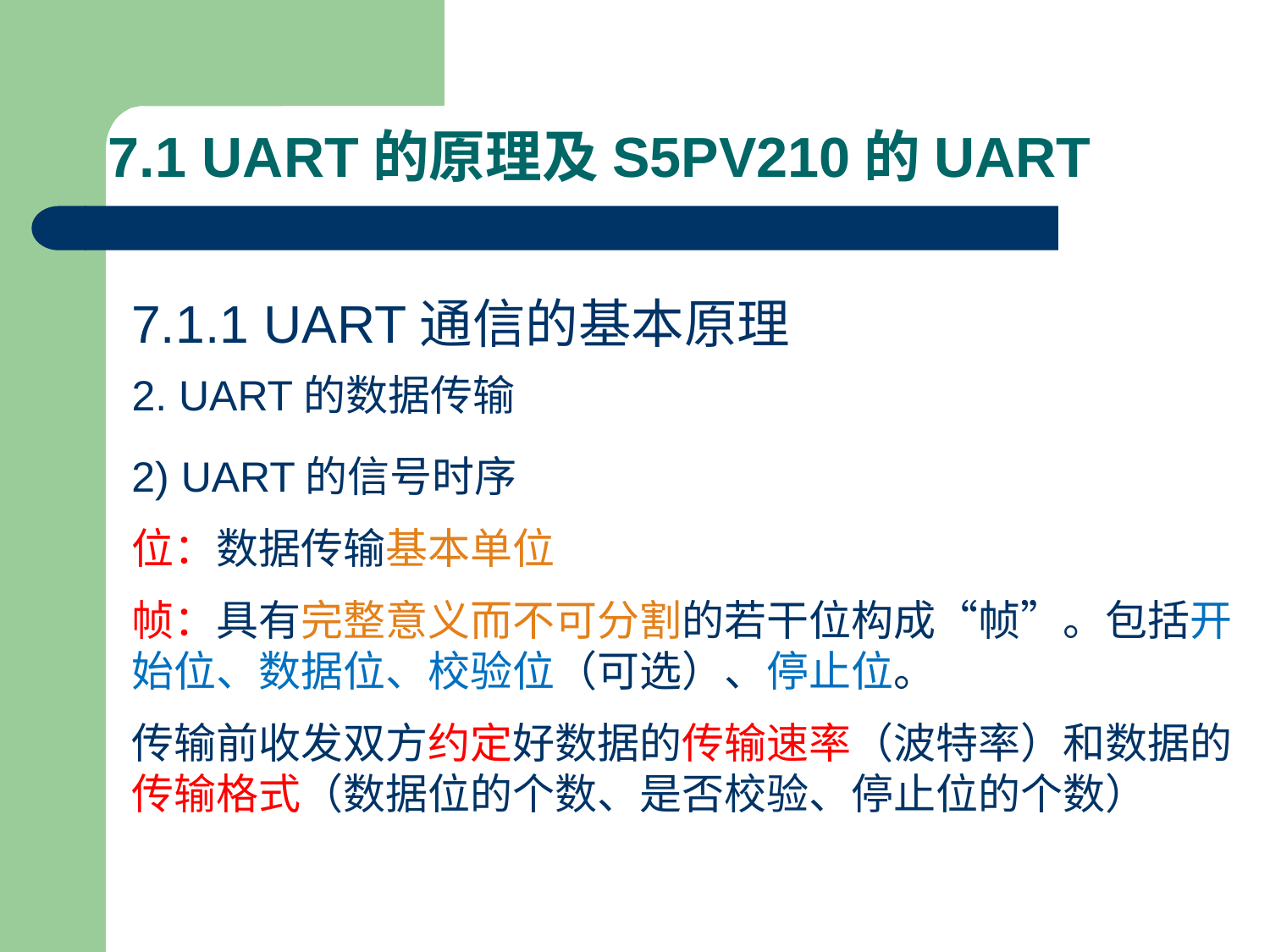

# 7.1 UART的原理及S5PV210的UART
7.1.1 UART通信的基本原理
2. UART的数据传输
2) UART的信号时序
位：数据传输基本单位
帧：具有完整意义而不可分割的若干位构成“帧”。包括开始位、数据位、校验位（可选）、停止位。
传输前收发双方约定好数据的传输速率（波特率）和数据的传输格式（数据位的个数、是否校验、停止位的个数）